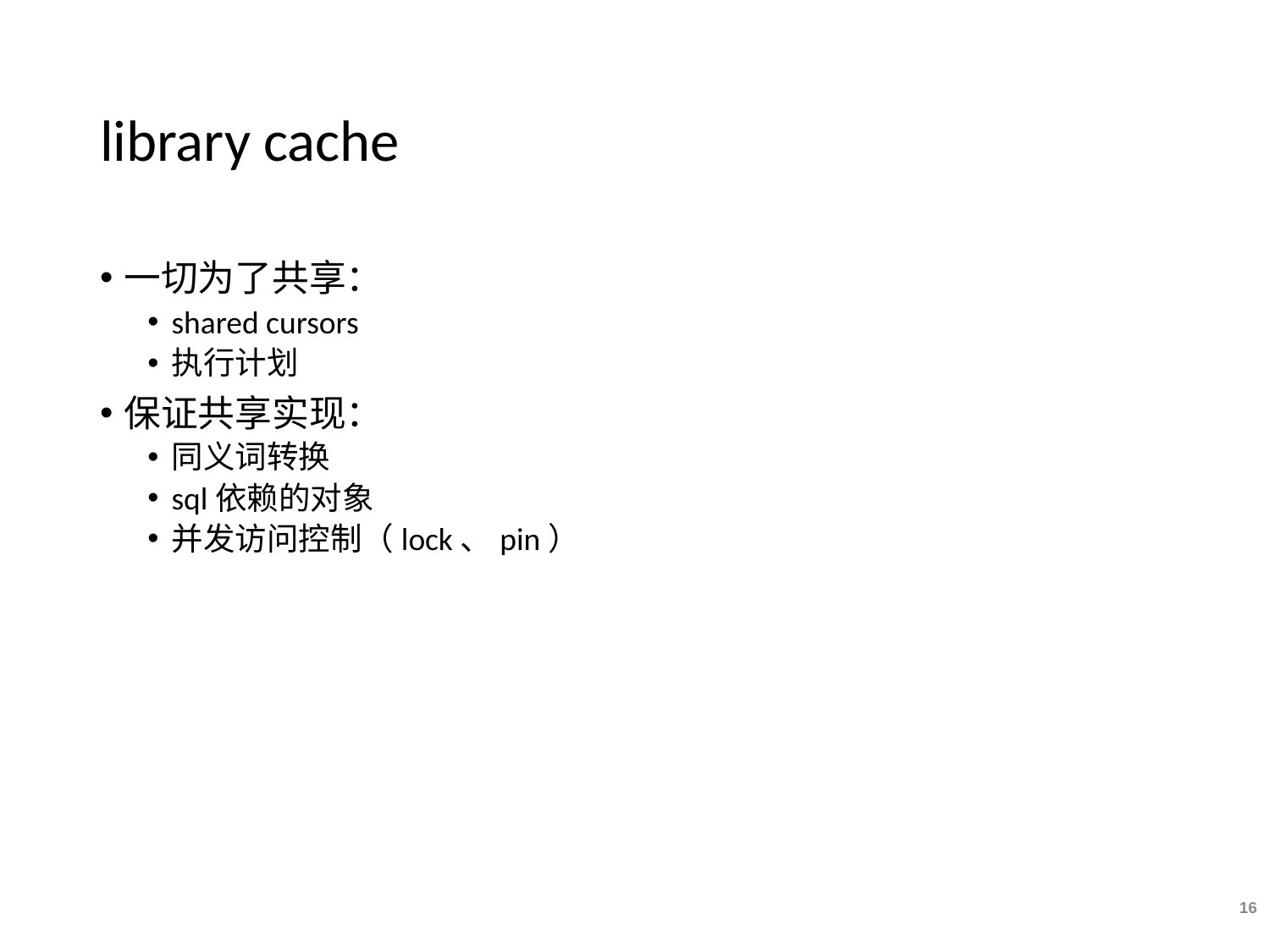

# library cache
一切为了共享：
shared cursors
执行计划
保证共享实现：
同义词转换
sql依赖的对象
并发访问控制（lock、pin）

16